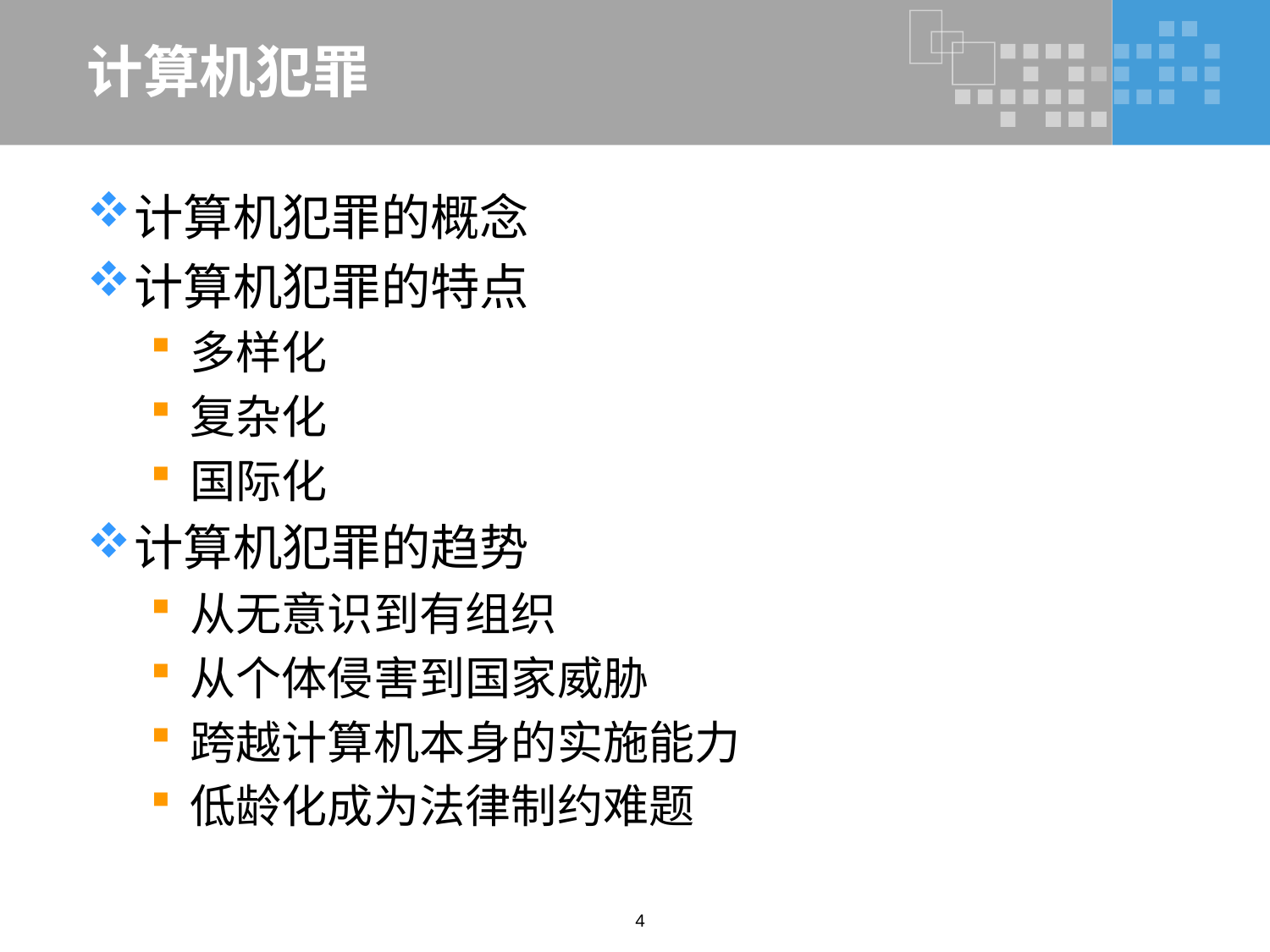

# 计算机犯罪
计算机犯罪的概念
计算机犯罪的特点
多样化
复杂化
国际化
计算机犯罪的趋势
从无意识到有组织
从个体侵害到国家威胁
跨越计算机本身的实施能力
低龄化成为法律制约难题

4